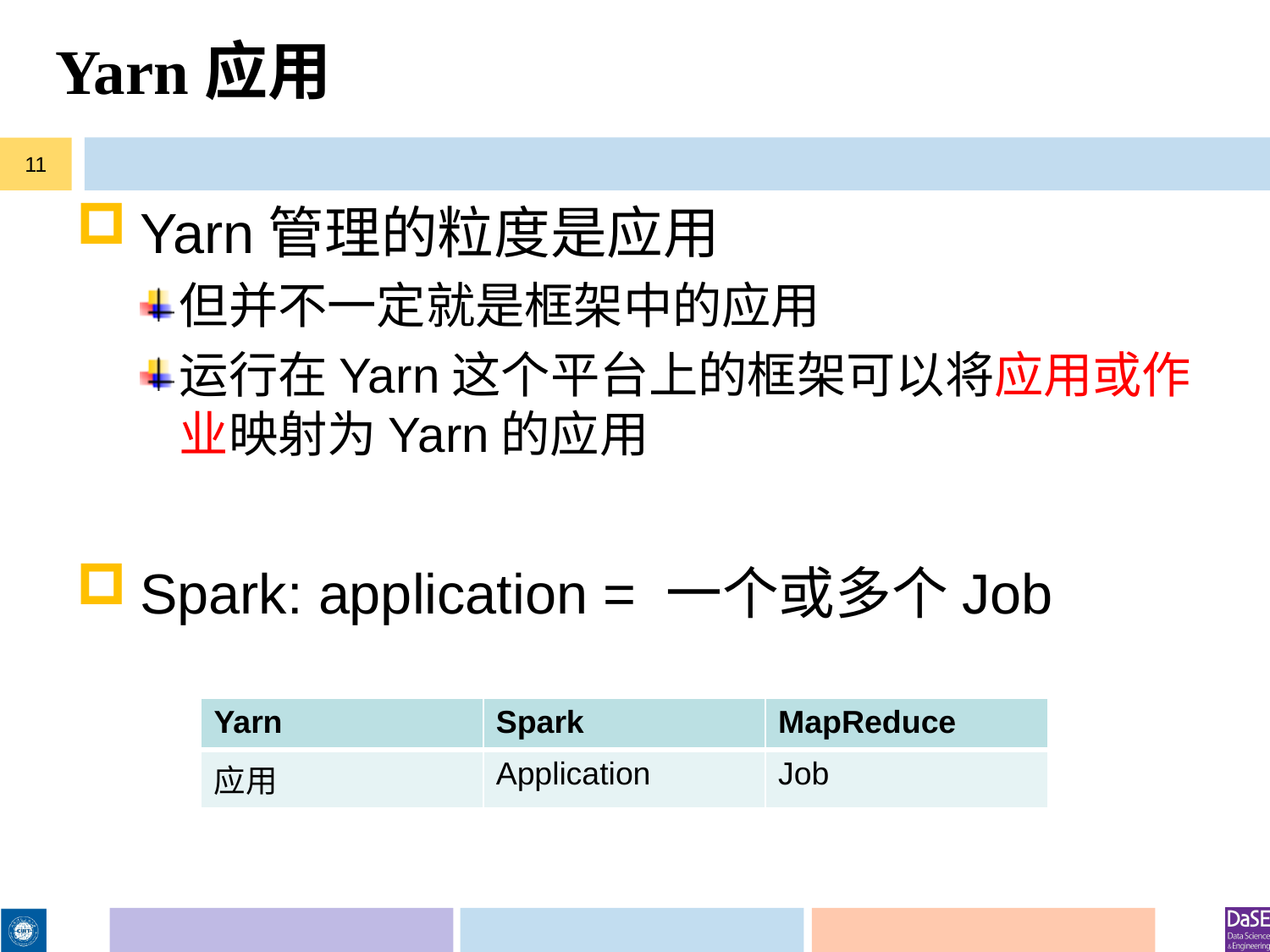

# Yarn应用
11
Yarn管理的粒度是应用
但并不一定就是框架中的应用
运行在Yarn这个平台上的框架可以将应用或作业映射为Yarn的应用

Spark: application = 一个或多个Job

| Yarn | Spark | MapReduce |
| --- | --- | --- |
| 应用 | Application | Job |